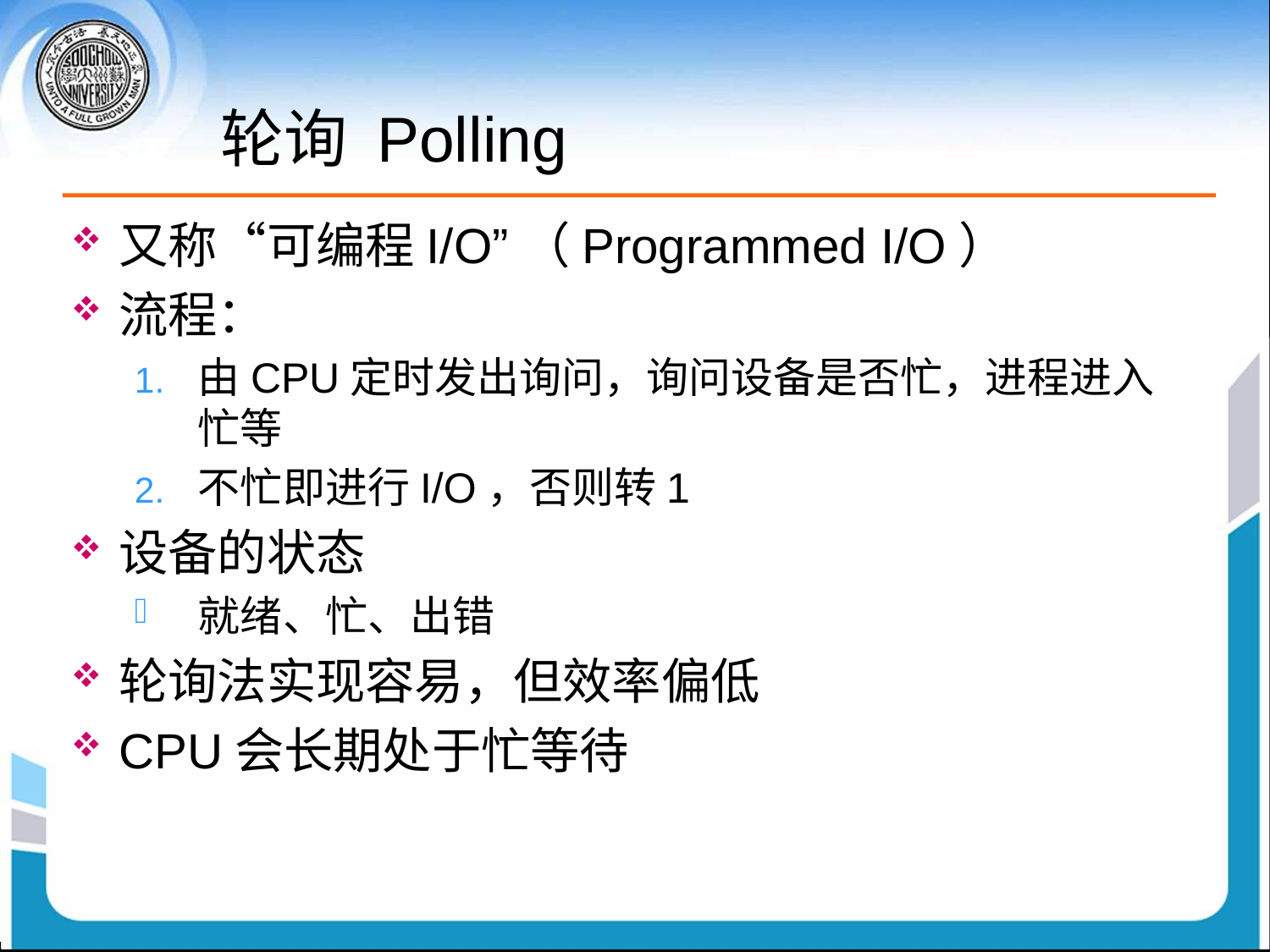

# 轮询 Polling
又称“可编程I/O”（Programmed I/O）
流程：
由CPU定时发出询问，询问设备是否忙，进程进入忙等
不忙即进行I/O，否则转1
设备的状态
就绪、忙、出错
轮询法实现容易，但效率偏低
CPU会长期处于忙等待